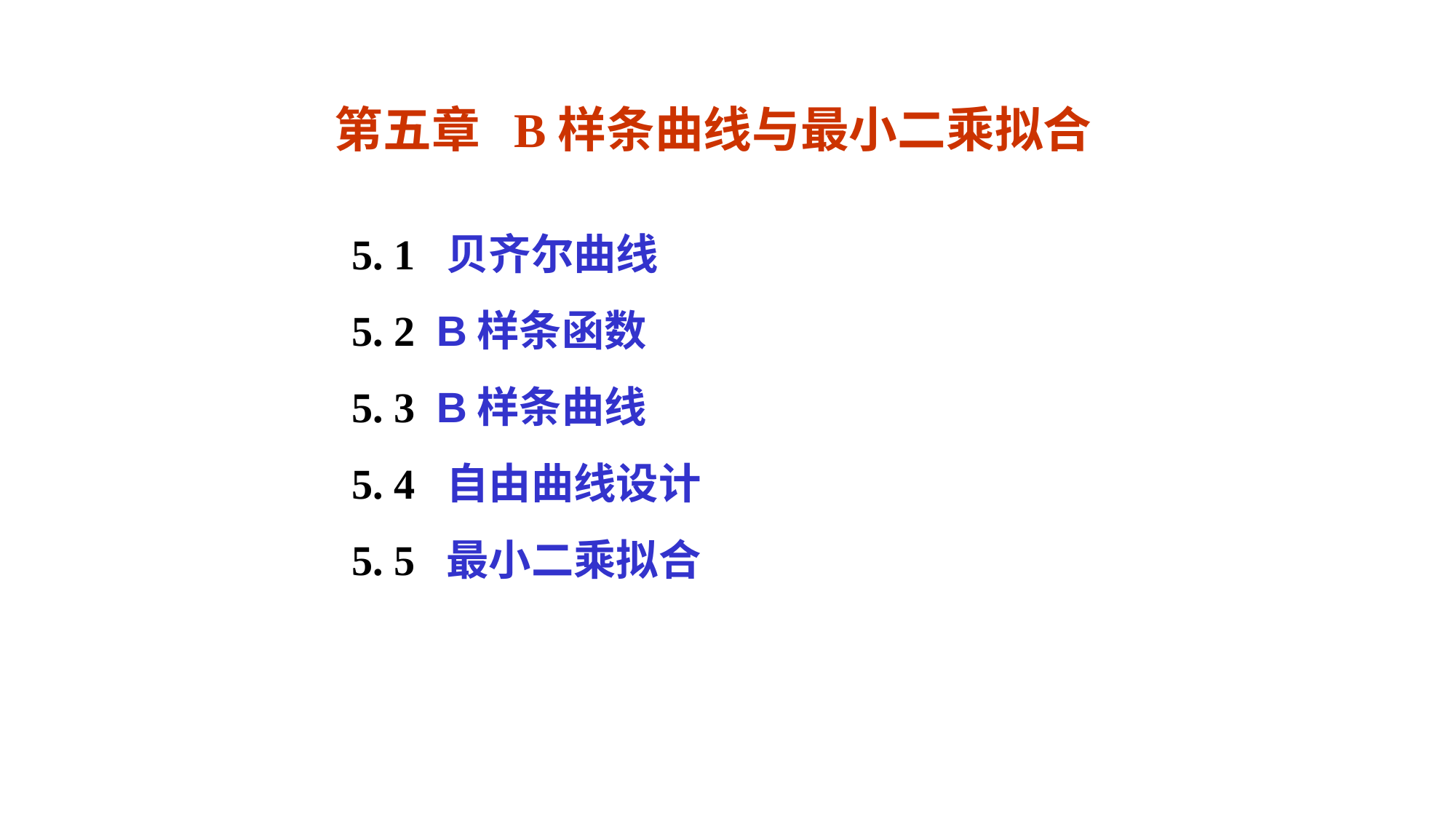

第五章  B样条曲线与最小二乘拟合
5. 1  贝齐尔曲线
5. 2  B样条函数
5. 3  B样条曲线
5. 4  自由曲线设计
5. 5  最小二乘拟合